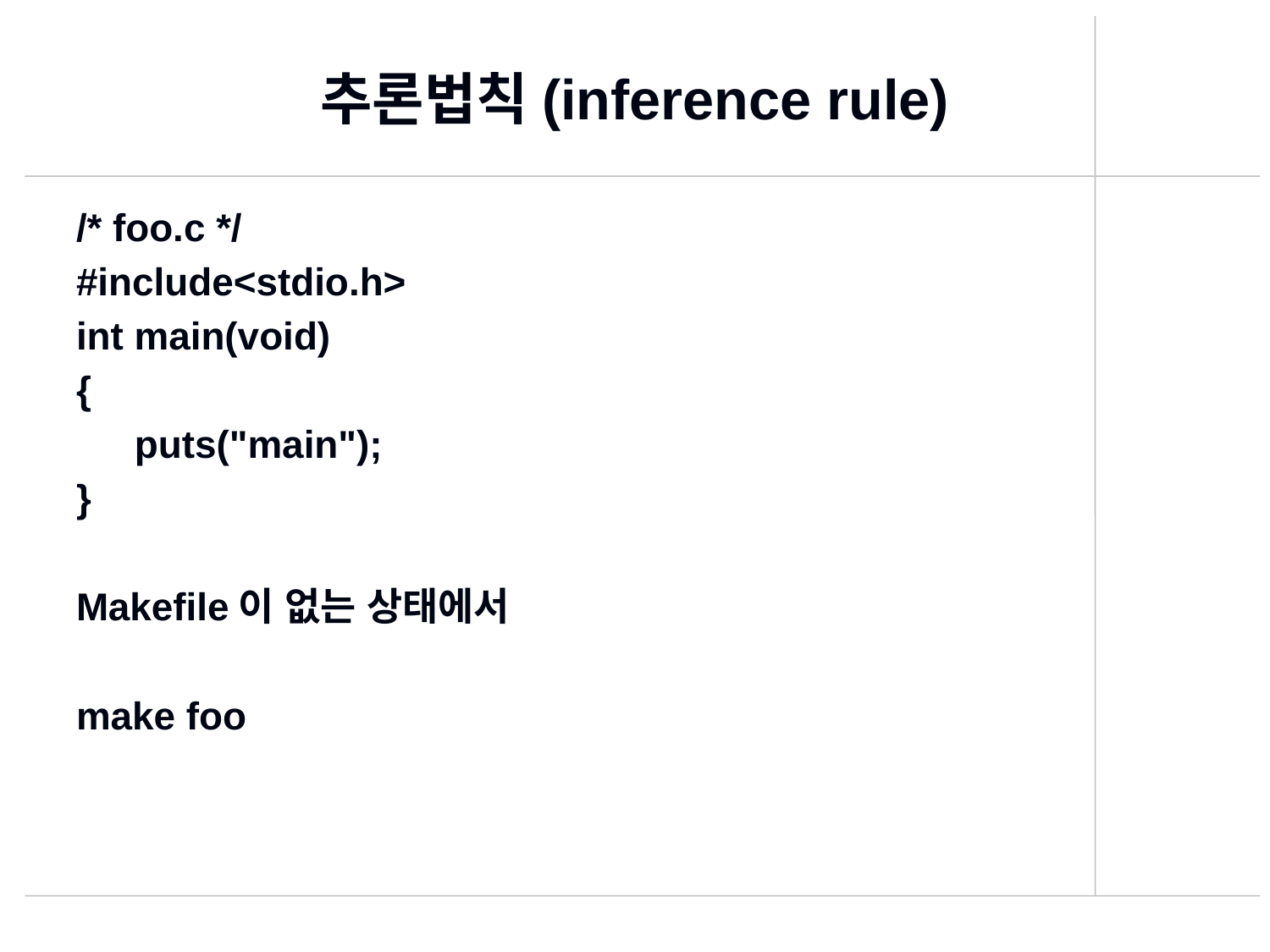

# 추론법칙(inference rule)
/* foo.c */
#include<stdio.h>
int main(void)
{
	 puts("main");
}

Makefile이 없는 상태에서

make foo

416